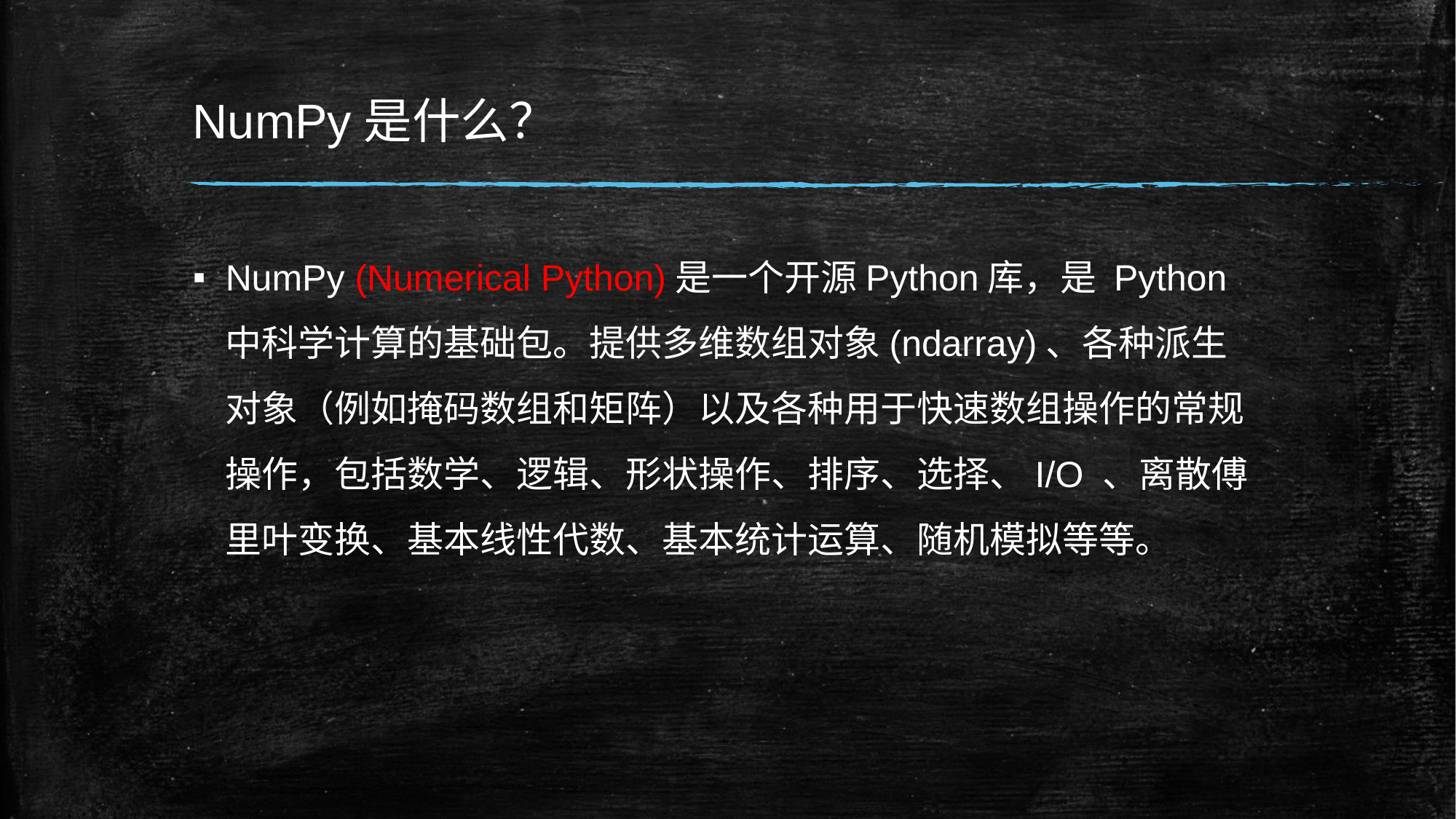

# NumPy是什么？
NumPy (Numerical Python)是一个开源Python库，是 Python 中科学计算的基础包。提供多维数组对象(ndarray)、各种派生对象（例如掩码数组和矩阵）以及各种用于快速数组操作的常规操作，包括数学、逻辑、形状操作、排序、选择、I/O 、离散傅里叶变换、基本线性代数、基本统计运算、随机模拟等等。